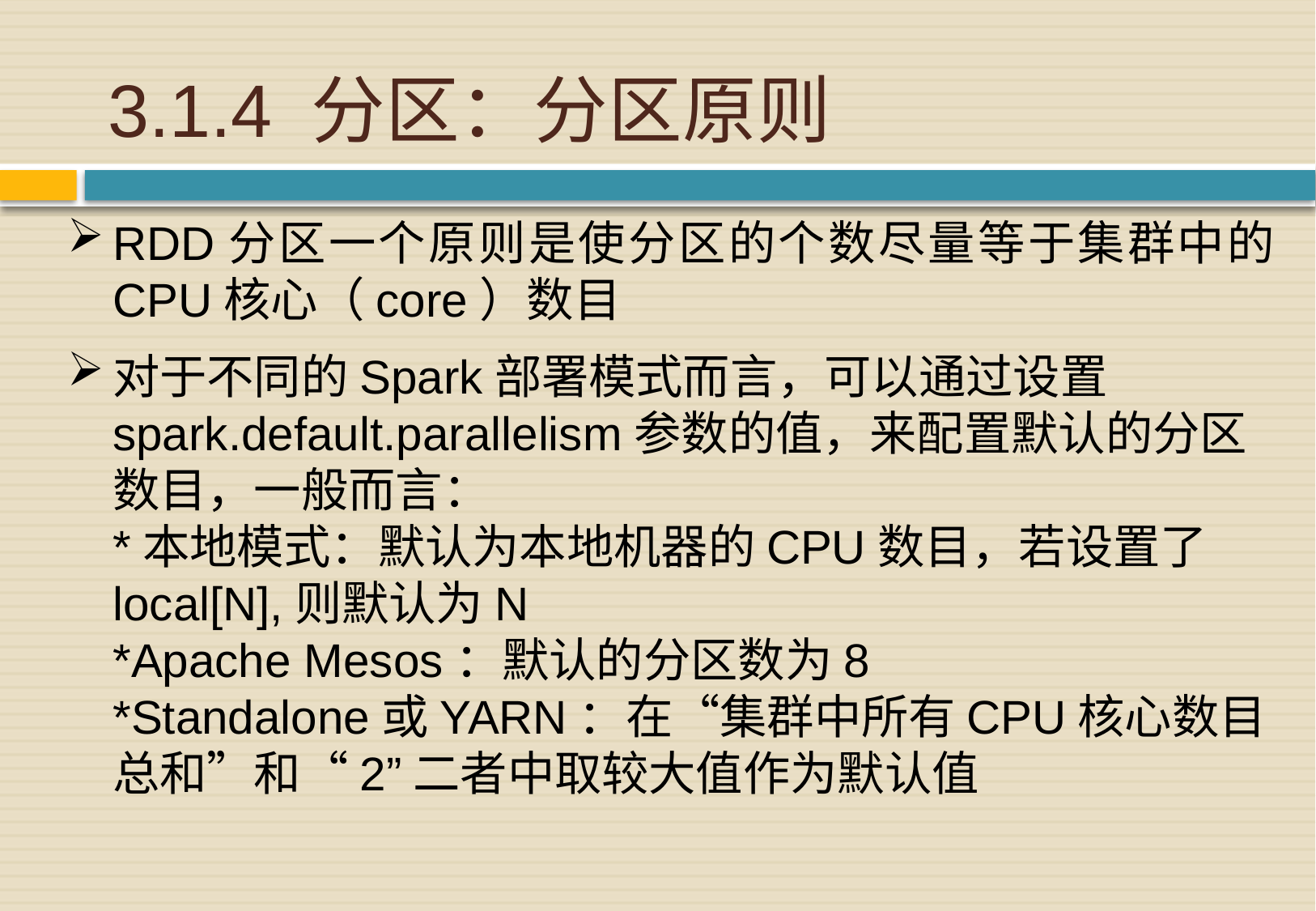

# 3.1.4 分区：分区原则
RDD分区一个原则是使分区的个数尽量等于集群中的CPU核心（core）数目
对于不同的Spark部署模式而言，可以通过设置spark.default.parallelism参数的值，来配置默认的分区数目，一般而言：
*本地模式：默认为本地机器的CPU数目，若设置了local[N],则默认为N
*Apache Mesos：默认的分区数为8
*Standalone或YARN：在“集群中所有CPU核心数目总和”和“2”二者中取较大值作为默认值